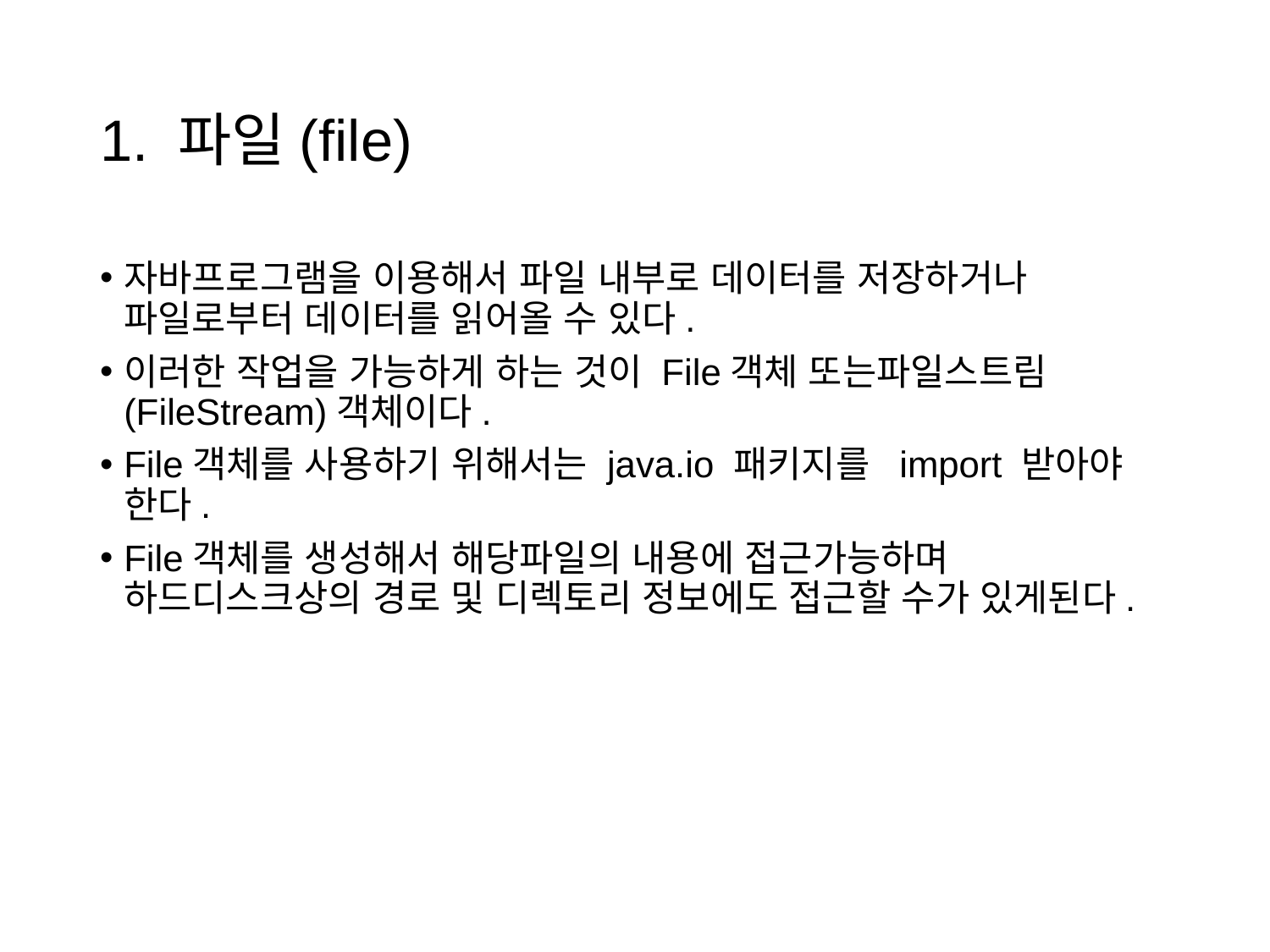

# 1. 파일(file)
자바프로그램을 이용해서 파일 내부로 데이터를 저장하거나 파일로부터 데이터를 읽어올 수 있다.
이러한 작업을 가능하게 하는 것이 File객체 또는파일스트림(FileStream)객체이다.
File객체를 사용하기 위해서는 java.io 패키지를  import 받아야 한다.
File객체를 생성해서 해당파일의 내용에 접근가능하며 하드디스크상의 경로 및 디렉토리 정보에도 접근할 수가 있게된다.